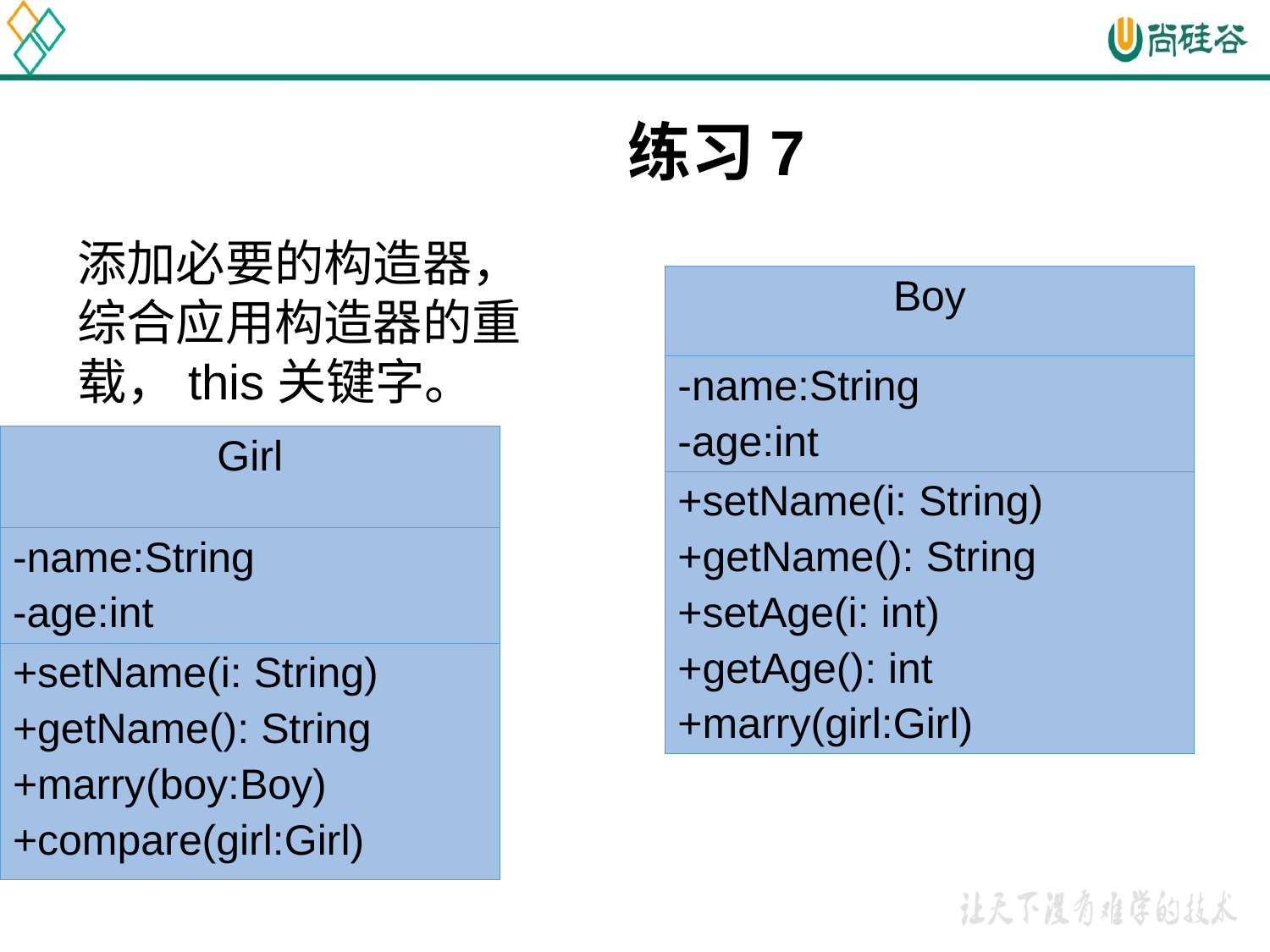

练习7
添加必要的构造器，综合应用构造器的重载，this关键字。
| Boy |
| --- |
| -name:String -age:int |
| +setName(i: String) +getName(): String +setAge(i: int) +getAge(): int +marry(girl:Girl) |
| Girl |
| --- |
| -name:String -age:int |
| +setName(i: String) +getName(): String +marry(boy:Boy) +compare(girl:Girl) |